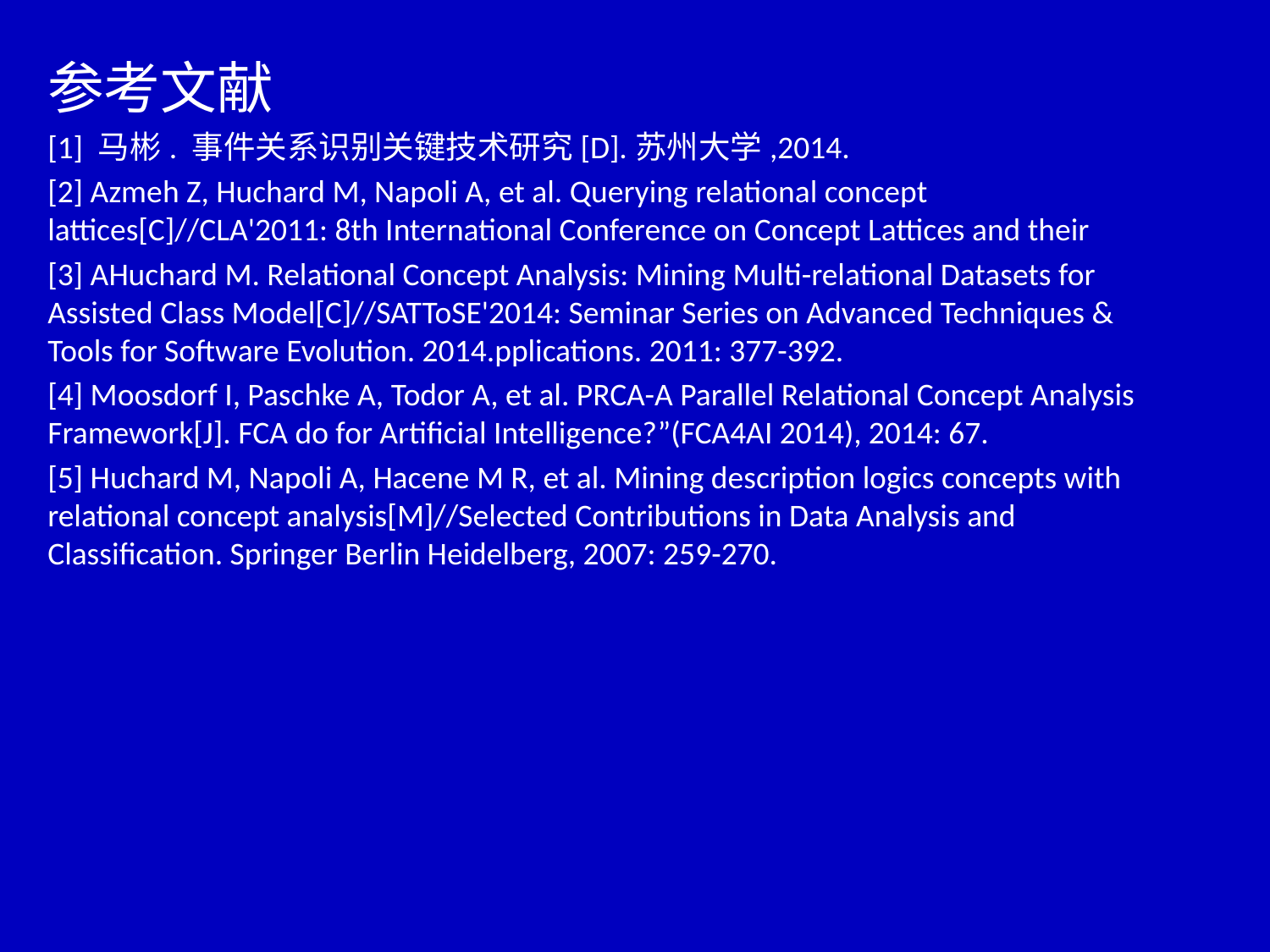

参考文献
[1] 马彬. 事件关系识别关键技术研究[D].苏州大学,2014.
[2] Azmeh Z, Huchard M, Napoli A, et al. Querying relational concept lattices[C]//CLA'2011: 8th International Conference on Concept Lattices and their
[3] AHuchard M. Relational Concept Analysis: Mining Multi-relational Datasets for Assisted Class Model[C]//SATToSE'2014: Seminar Series on Advanced Techniques & Tools for Software Evolution. 2014.pplications. 2011: 377-392.
[4] Moosdorf I, Paschke A, Todor A, et al. PRCA-A Parallel Relational Concept Analysis Framework[J]. FCA do for Artificial Intelligence?”(FCA4AI 2014), 2014: 67.
[5] Huchard M, Napoli A, Hacene M R, et al. Mining description logics concepts with relational concept analysis[M]//Selected Contributions in Data Analysis and Classification. Springer Berlin Heidelberg, 2007: 259-270.